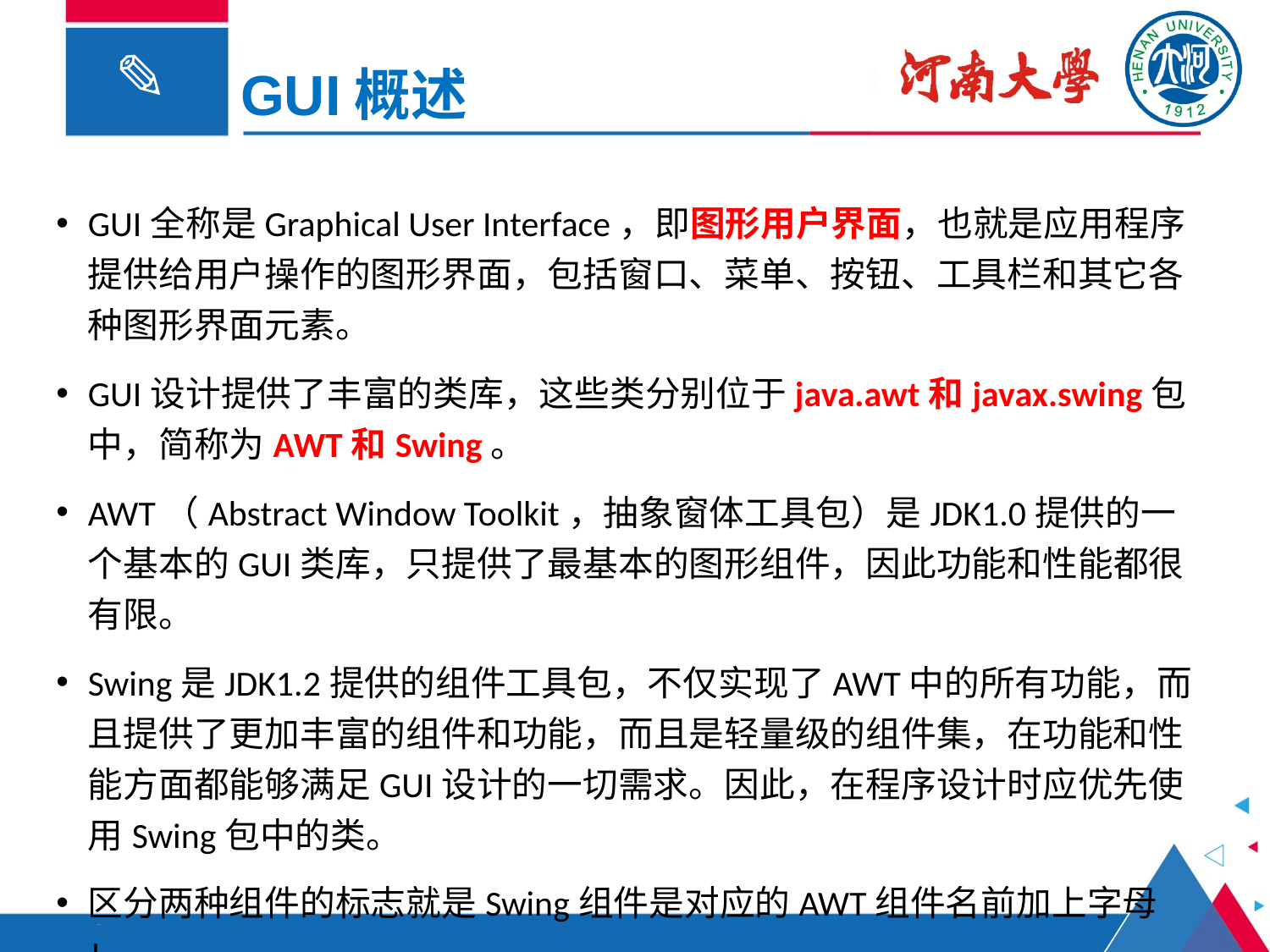

GUI概述
GUI全称是Graphical User Interface，即图形用户界面，也就是应用程序提供给用户操作的图形界面，包括窗口、菜单、按钮、工具栏和其它各种图形界面元素。
GUI设计提供了丰富的类库，这些类分别位于java.awt和javax.swing包中，简称为AWT和Swing。
AWT（Abstract Window Toolkit，抽象窗体工具包）是JDK1.0提供的一个基本的GUI类库，只提供了最基本的图形组件，因此功能和性能都很有限。
Swing是JDK1.2提供的组件工具包，不仅实现了AWT中的所有功能，而且提供了更加丰富的组件和功能，而且是轻量级的组件集，在功能和性能方面都能够满足GUI设计的一切需求。因此，在程序设计时应优先使用Swing包中的类。
区分两种组件的标志就是Swing组件是对应的AWT组件名前加上字母J。